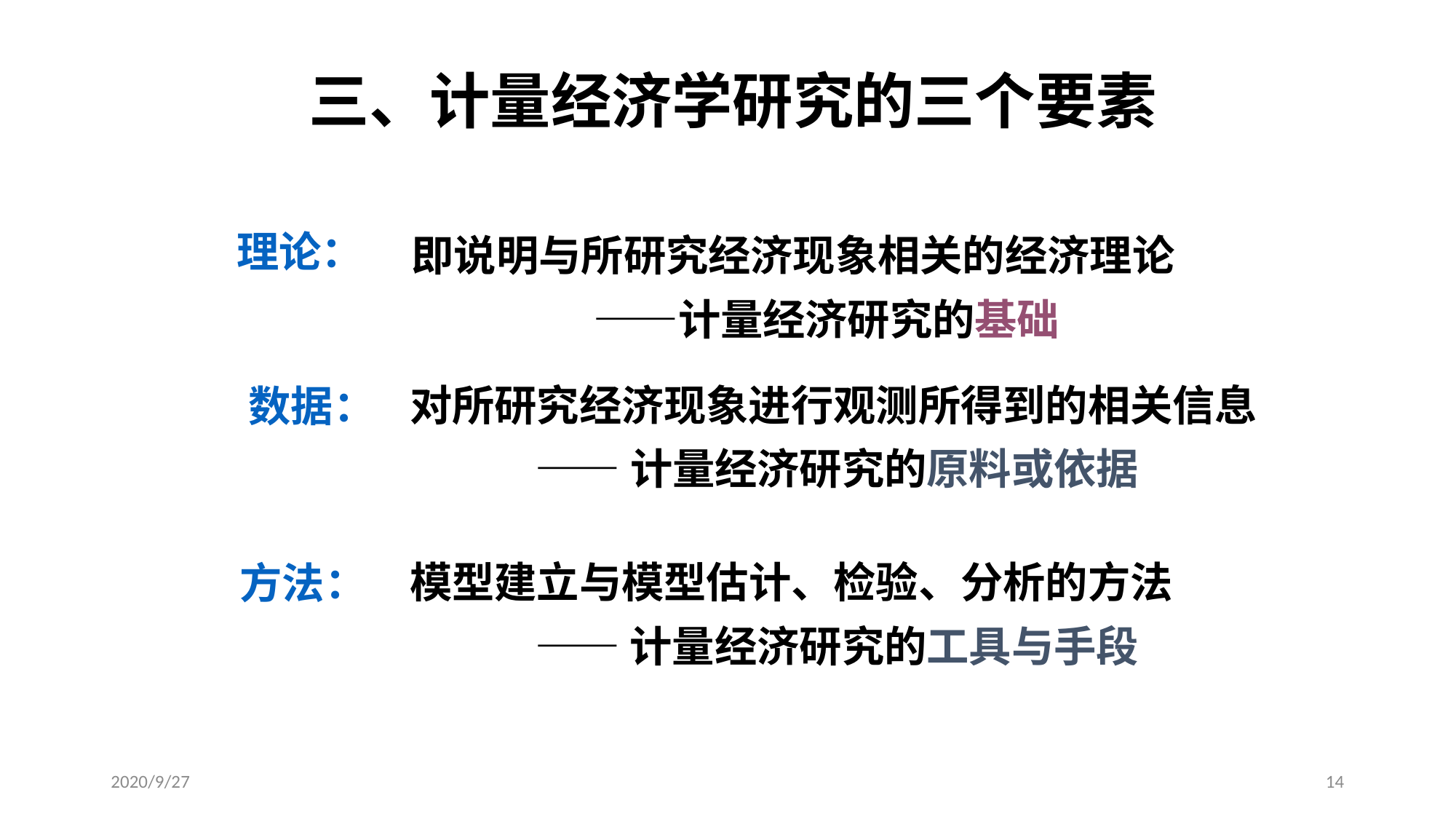

# 三、计量经济学研究的三个要素
即说明与所研究经济现象相关的经济理论
         　　——计量经济研究的基础
理论：
对所研究经济现象进行观测所得到的相关信息
             ——计量经济研究的原料或依据
数据：
模型建立与模型估计、检验、分析的方法
             ——计量经济研究的工具与手段
方法：
2020/9/27
14